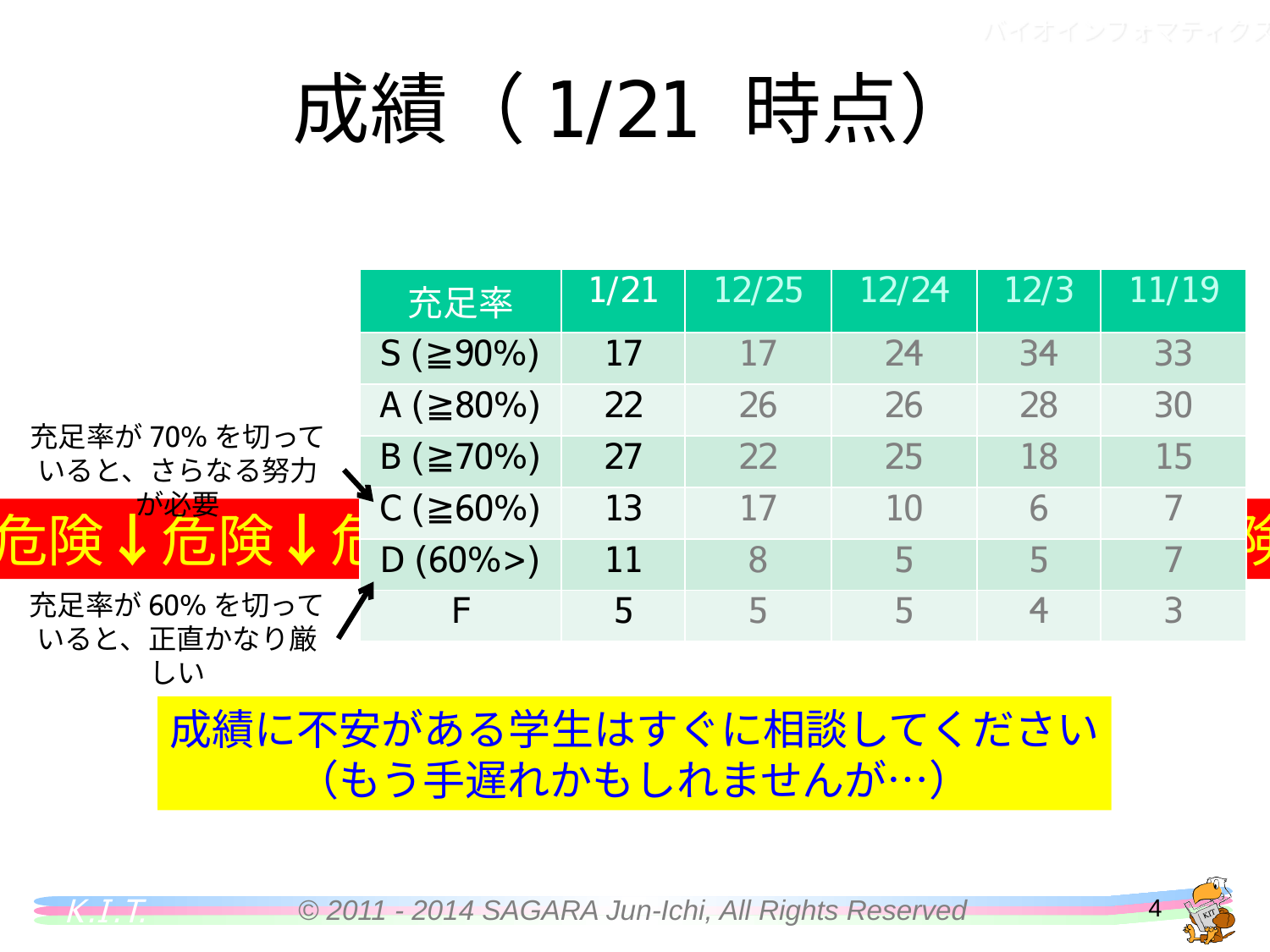

# 成績（1/21 時点）
| 充足率 | 1/21 | 12/25 | 12/24 | 12/3 | 11/19 |
| --- | --- | --- | --- | --- | --- |
| S (≧90%) | 17 | 17 | 24 | 34 | 33 |
| A (≧80%) | 22 | 26 | 26 | 28 | 30 |
| B (≧70%) | 27 | 22 | 25 | 18 | 15 |
| C (≧60%) | 13 | 17 | 10 | 6 | 7 |
| D (60%>) | 11 | 8 | 5 | 5 | 7 |
| F | 5 | 5 | 5 | 4 | 3 |
充足率が70%を切っていると、さらなる努力が必要
↓危険↓危険↓危険↓危険↓危険↓危険↓危険↓危険↓
充足率が60%を切っていると、正直かなり厳しい
成績に不安がある学生はすぐに相談してください
（もう手遅れかもしれませんが…）
© 2011 - 2014 SAGARA Jun-Ichi, All Rights Reserved
4